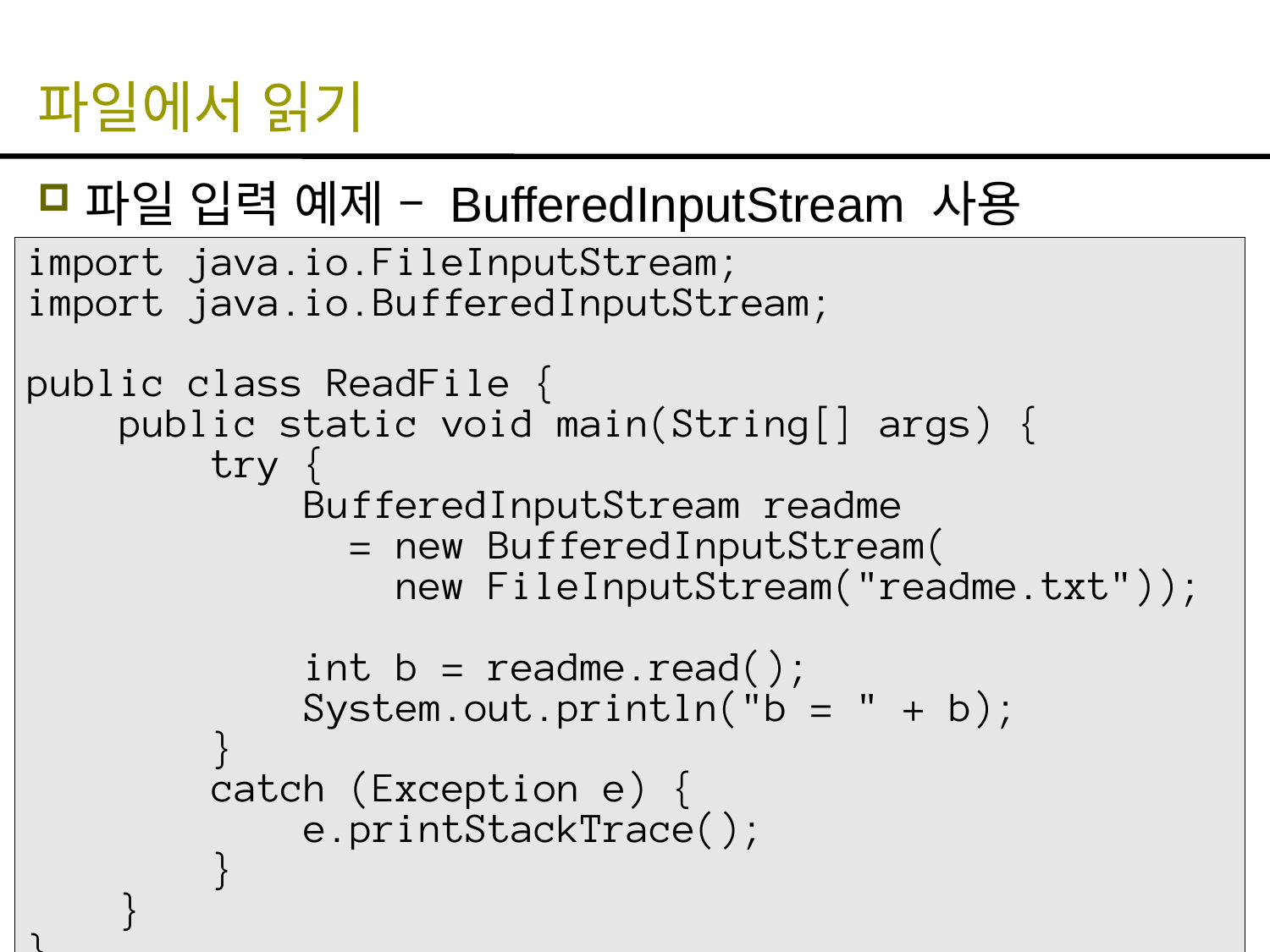

# 파일에서 읽기
파일 입력 예제 – BufferedInputStream 사용
import java.io.FileInputStream;
import java.io.BufferedInputStream;

public class ReadFile {
    public static void main(String[] args) {
        try {
            BufferedInputStream readme
              = new BufferedInputStream(
                new FileInputStream("readme.txt"));
            int b = readme.read();
            System.out.println("b = " + b);
        }
        catch (Exception e) {
            e.printStackTrace();
        }
    }
}